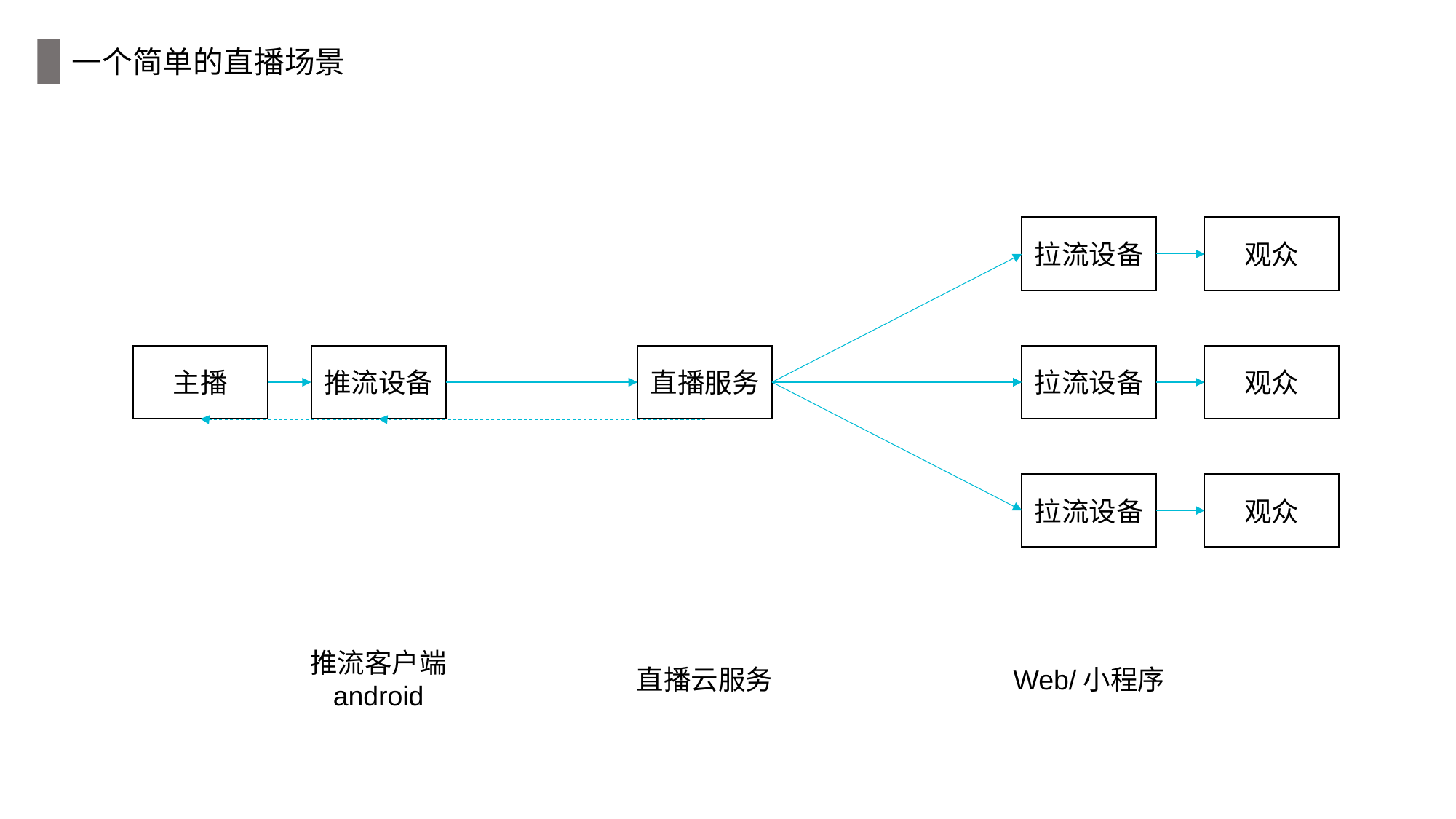

一个简单的直播场景

拉流设备
观众
观众
拉流设备
直播服务
主播
推流设备
观众
拉流设备
推流客户端
android
直播云服务
Web/小程序